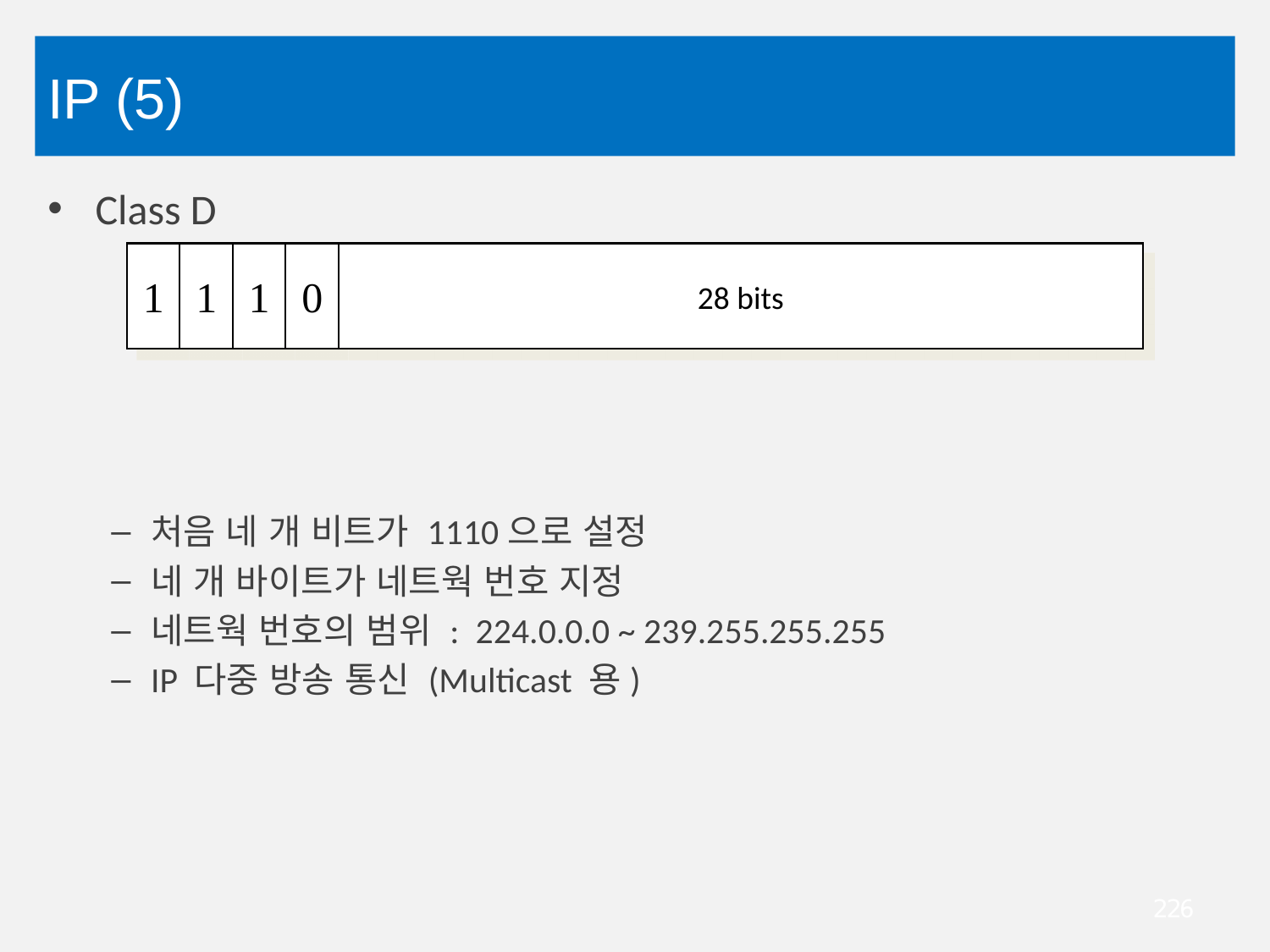

# IP (5)
Class D

처음 네 개 비트가 1110으로 설정
네 개 바이트가 네트웍 번호 지정
네트웍 번호의 범위 :  224.0.0.0 ~ 239.255.255.255
IP 다중 방송 통신 (Multicast 용)
1
1
1
0
28 bits
226